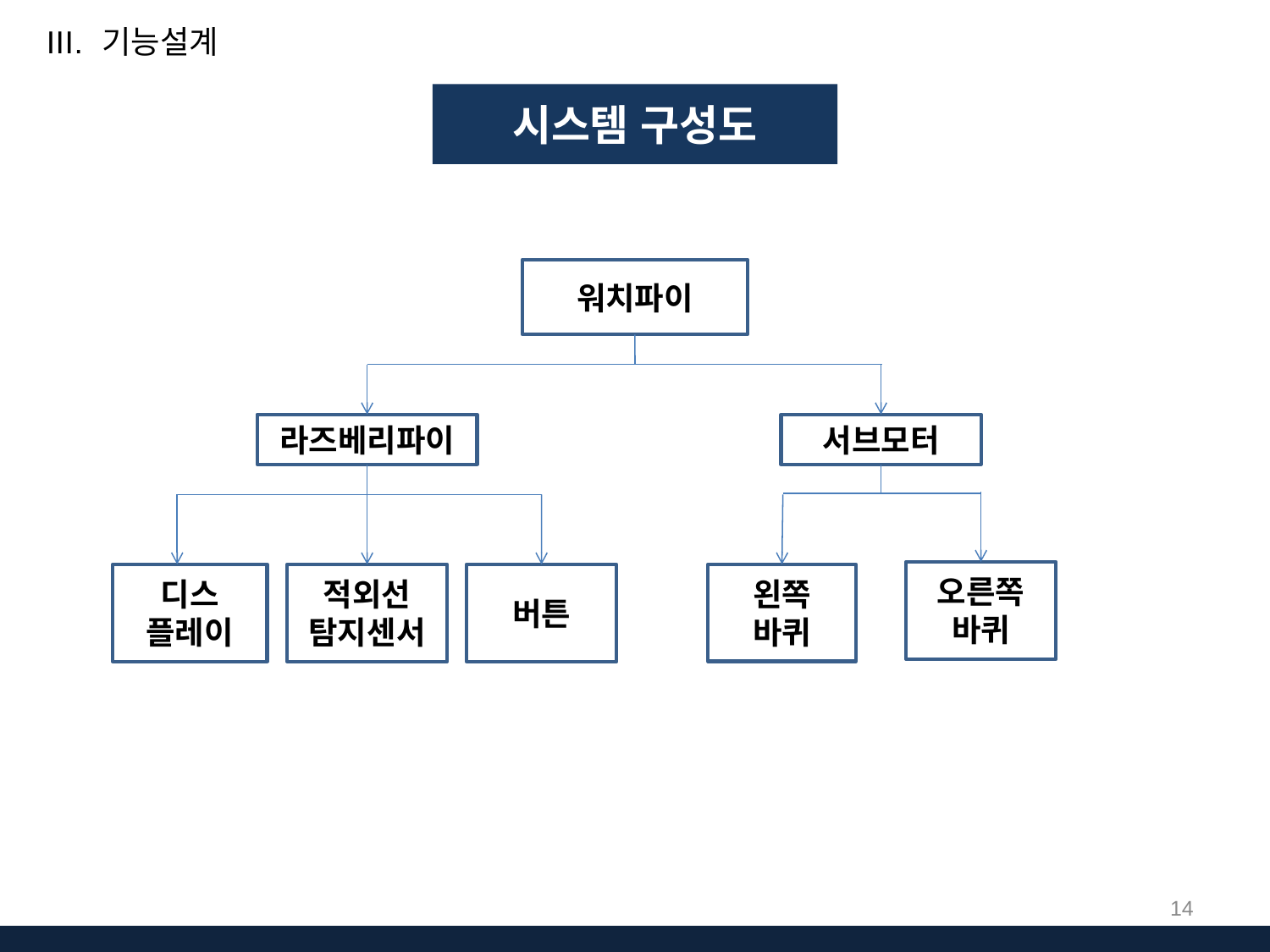

기능설계결론
시스템 구성도
워치파이
라즈베리파이
서브모터
오른쪽 바퀴
왼쪽
바퀴
디스
플레이
버튼
적외선 탐지센서
14